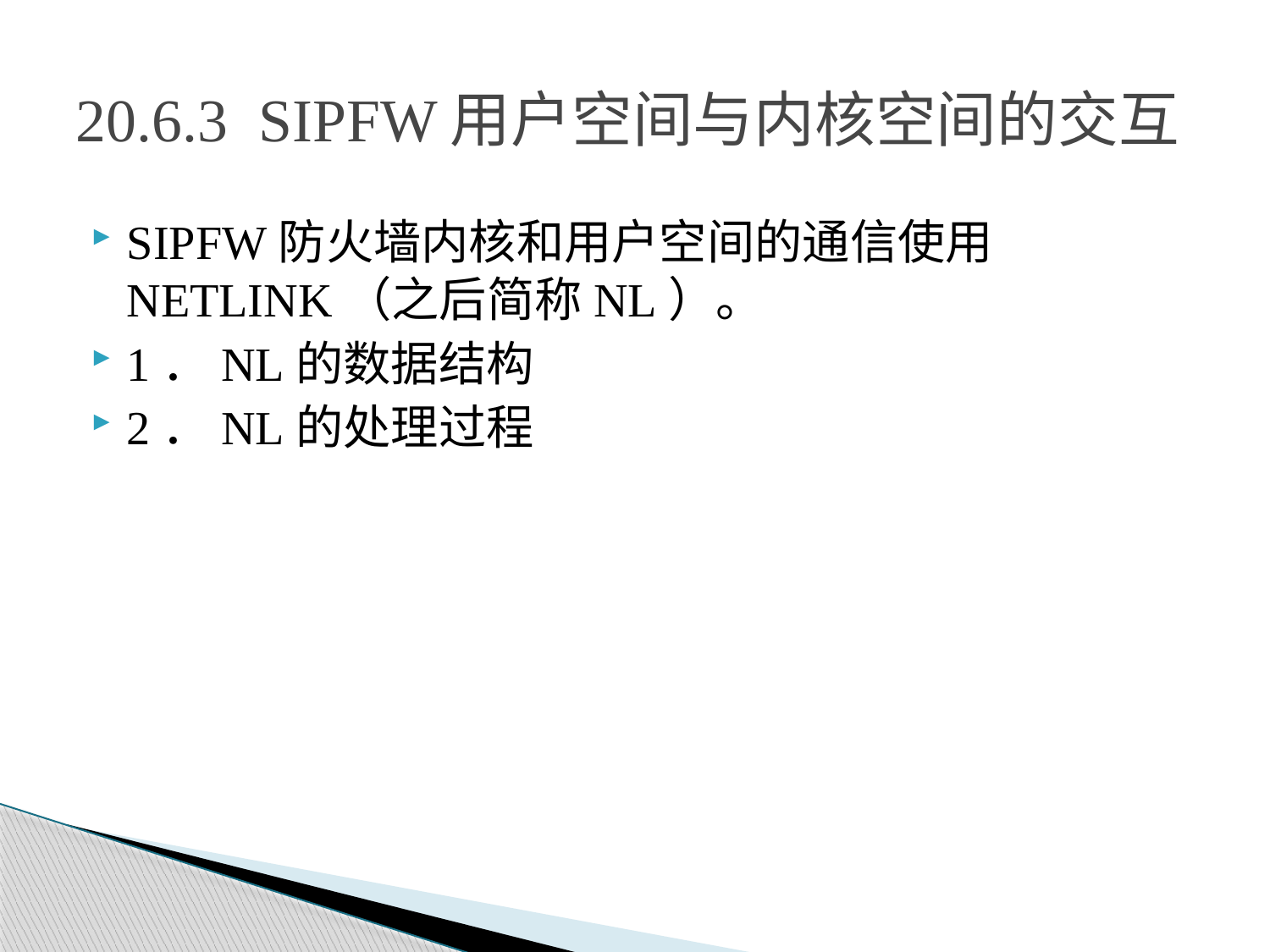

# 20.6.3  SIPFW用户空间与内核空间的交互
SIPFW防火墙内核和用户空间的通信使用NETLINK（之后简称NL）。
1．NL的数据结构
2．NL的处理过程